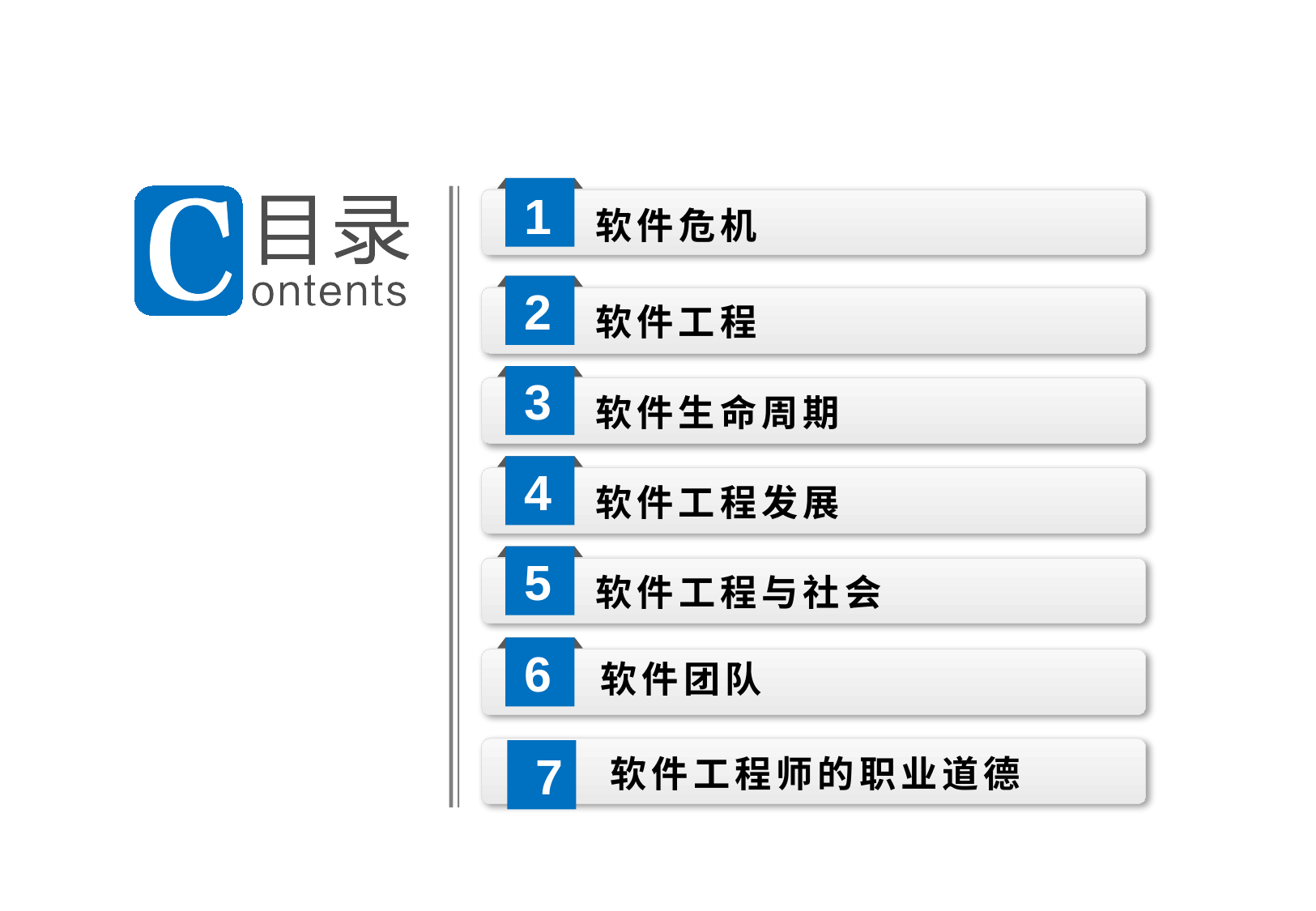

1

软件危机

2

软件工程
3

软件生命周期
4

软件工程发展
5

软件工程与社会
6

软件团队

7

软件工程师的职业道德